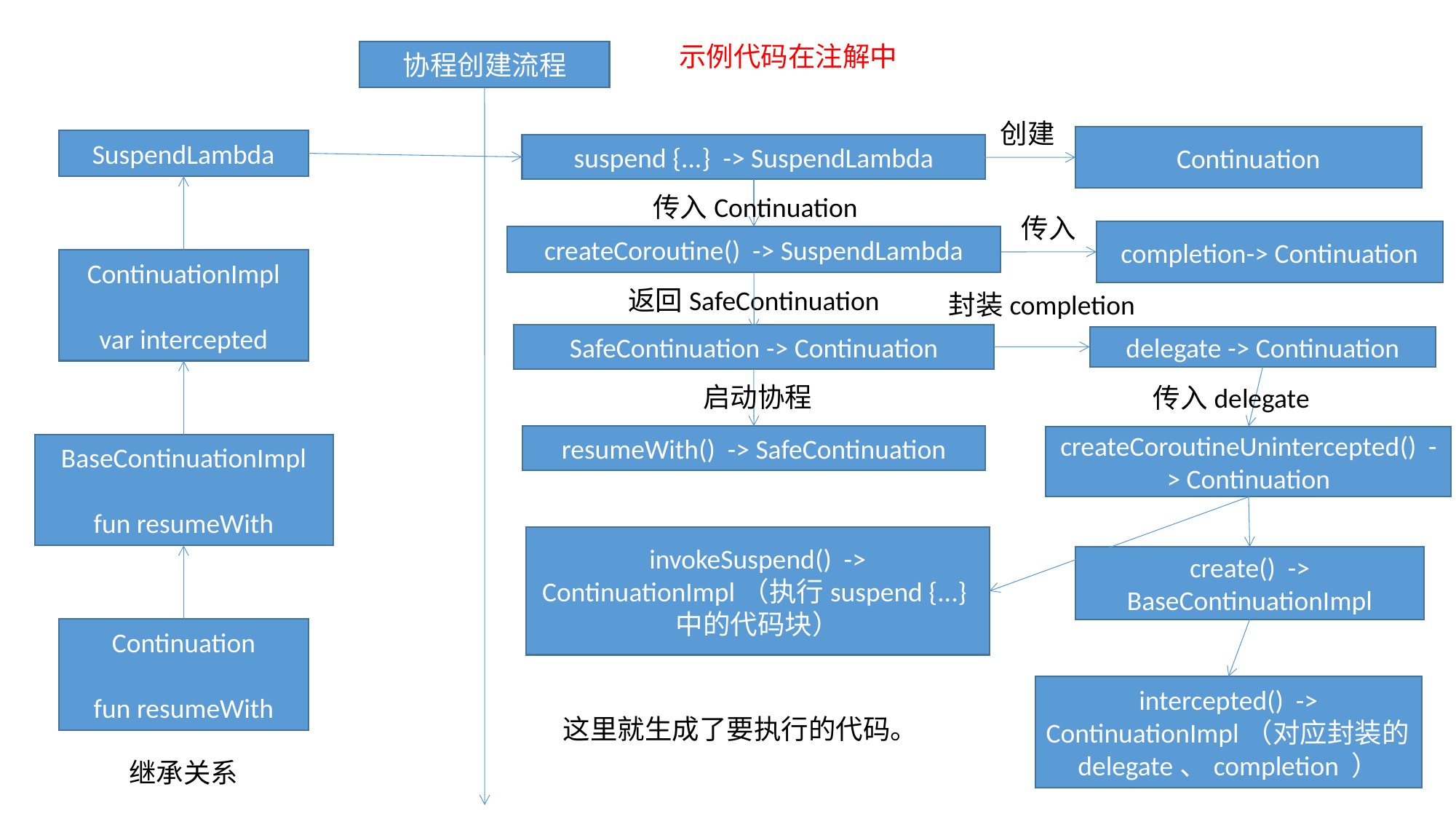

示例代码在注解中
协程创建流程
创建
Continuation
SuspendLambda
suspend {...}  -> SuspendLambda
传入Continuation
传入
completion-> Continuation
createCoroutine()  -> SuspendLambda
ContinuationImpl

var intercepted
返回SafeContinuation
封装completion
SafeContinuation -> Continuation
delegate -> Continuation
启动协程
传入delegate
resumeWith()  -> SafeContinuation
createCoroutineUnintercepted()  -> Continuation
BaseContinuationImpl

fun resumeWith
invokeSuspend()  -> ContinuationImpl（执行suspend {...}  中的代码块）
create()  -> BaseContinuationImpl
Continuation

fun resumeWith
intercepted()  -> ContinuationImpl（对应封装的delegate、completion ）
这里就生成了要执行的代码。
继承关系